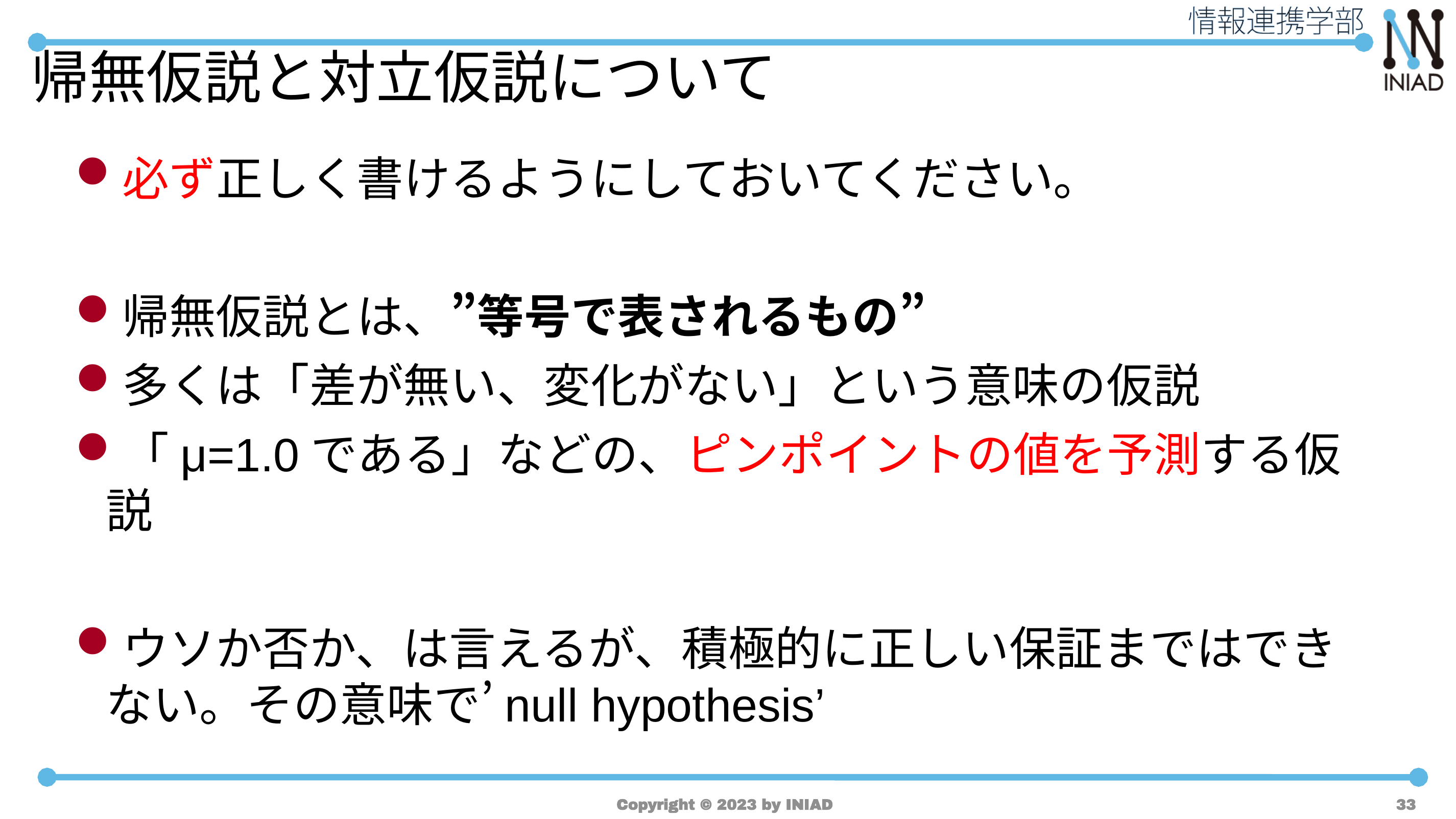

# 帰無仮説と対立仮説について
必ず正しく書けるようにしておいてください。

帰無仮説とは、”等号で表されるもの”
多くは「差が無い、変化がない」という意味の仮説
「μ=1.0である」などの、ピンポイントの値を予測する仮説

ウソか否か、は言えるが、積極的に正しい保証まではできない。その意味で’null hypothesis’

Copyright © 2023 by INIAD
33